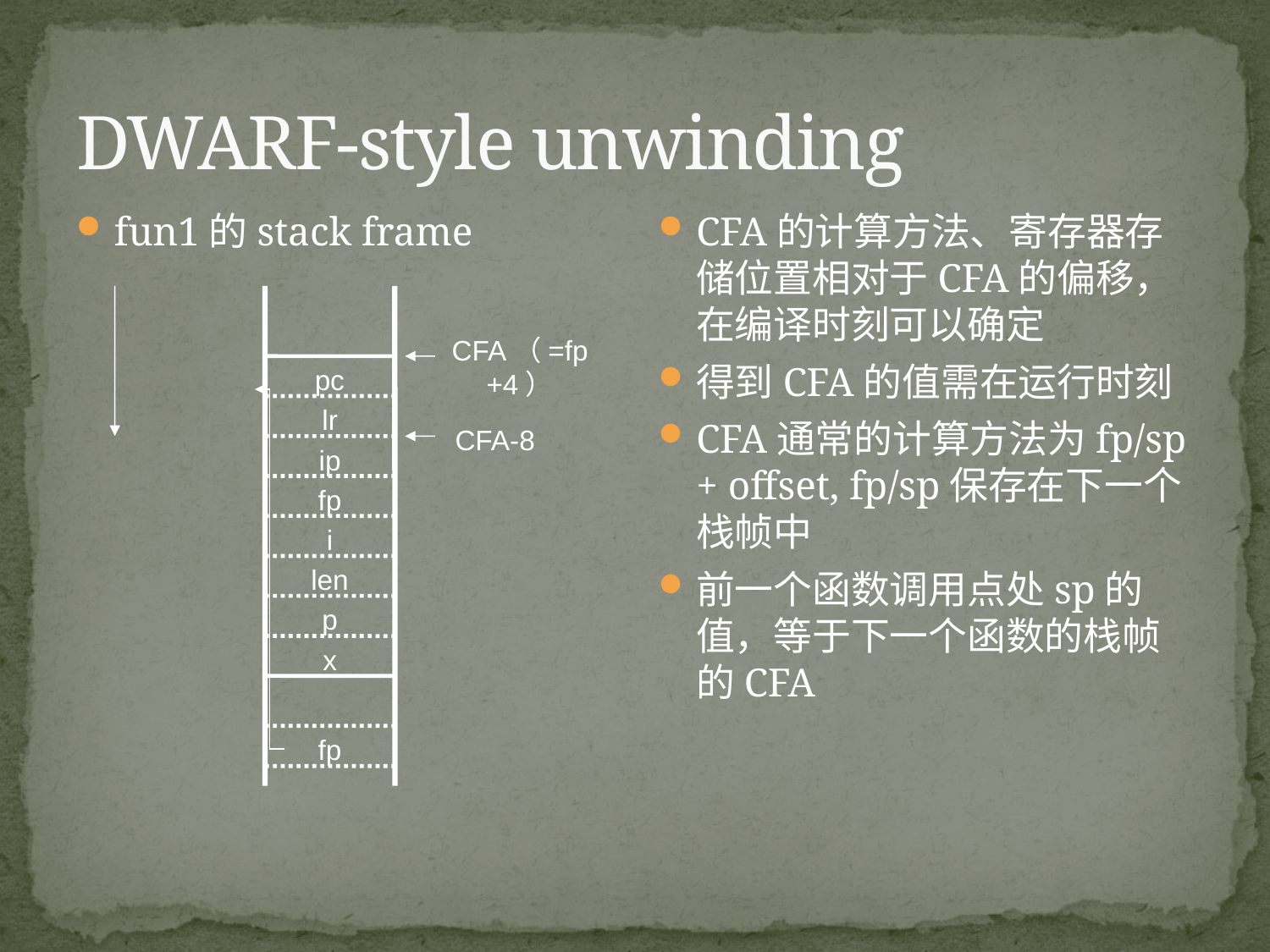

# DWARF-style unwinding
fun1的stack frame
CFA的计算方法、寄存器存储位置相对于CFA的偏移，在编译时刻可以确定
得到CFA的值需在运行时刻
CFA通常的计算方法为fp/sp + offset, fp/sp保存在下一个栈帧中
前一个函数调用点处sp的值，等于下一个函数的栈帧的CFA

CFA（=fp+4）

pc

lr
CFA-8

ip

fp

i

len

p

x

fp